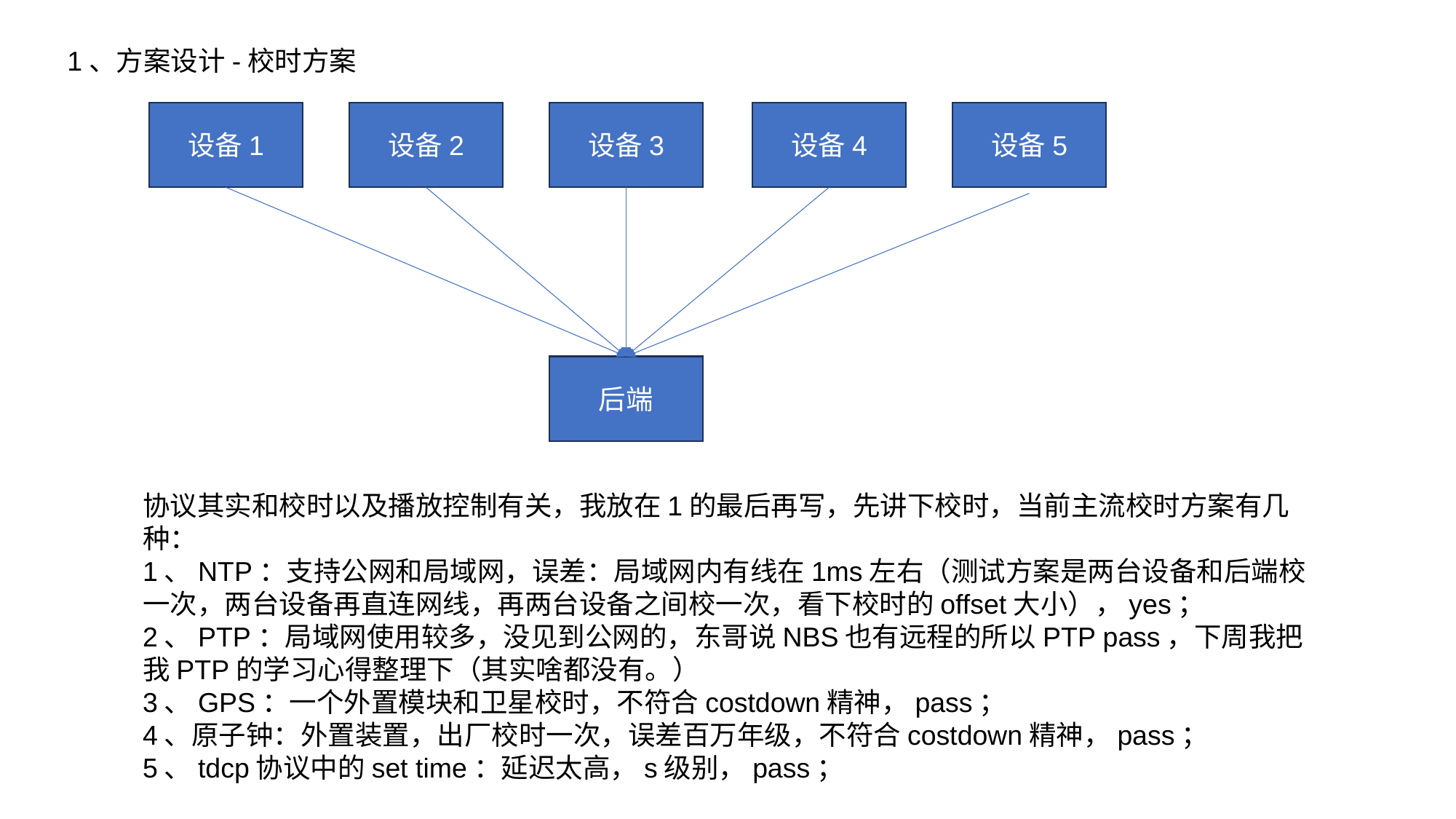

1、方案设计-校时方案
设备1
设备2
设备3
设备4
设备5
后端
协议其实和校时以及播放控制有关，我放在1的最后再写，先讲下校时，当前主流校时方案有几种：
1、NTP：支持公网和局域网，误差：局域网内有线在1ms左右（测试方案是两台设备和后端校一次，两台设备再直连网线，再两台设备之间校一次，看下校时的offset大小），yes；
2、PTP：局域网使用较多，没见到公网的，东哥说NBS也有远程的所以PTP pass，下周我把我PTP的学习心得整理下（其实啥都没有。）
3、GPS：一个外置模块和卫星校时，不符合costdown精神，pass；
4、原子钟：外置装置，出厂校时一次，误差百万年级，不符合costdown精神，pass；
5、tdcp协议中的set time：延迟太高，s级别，pass；